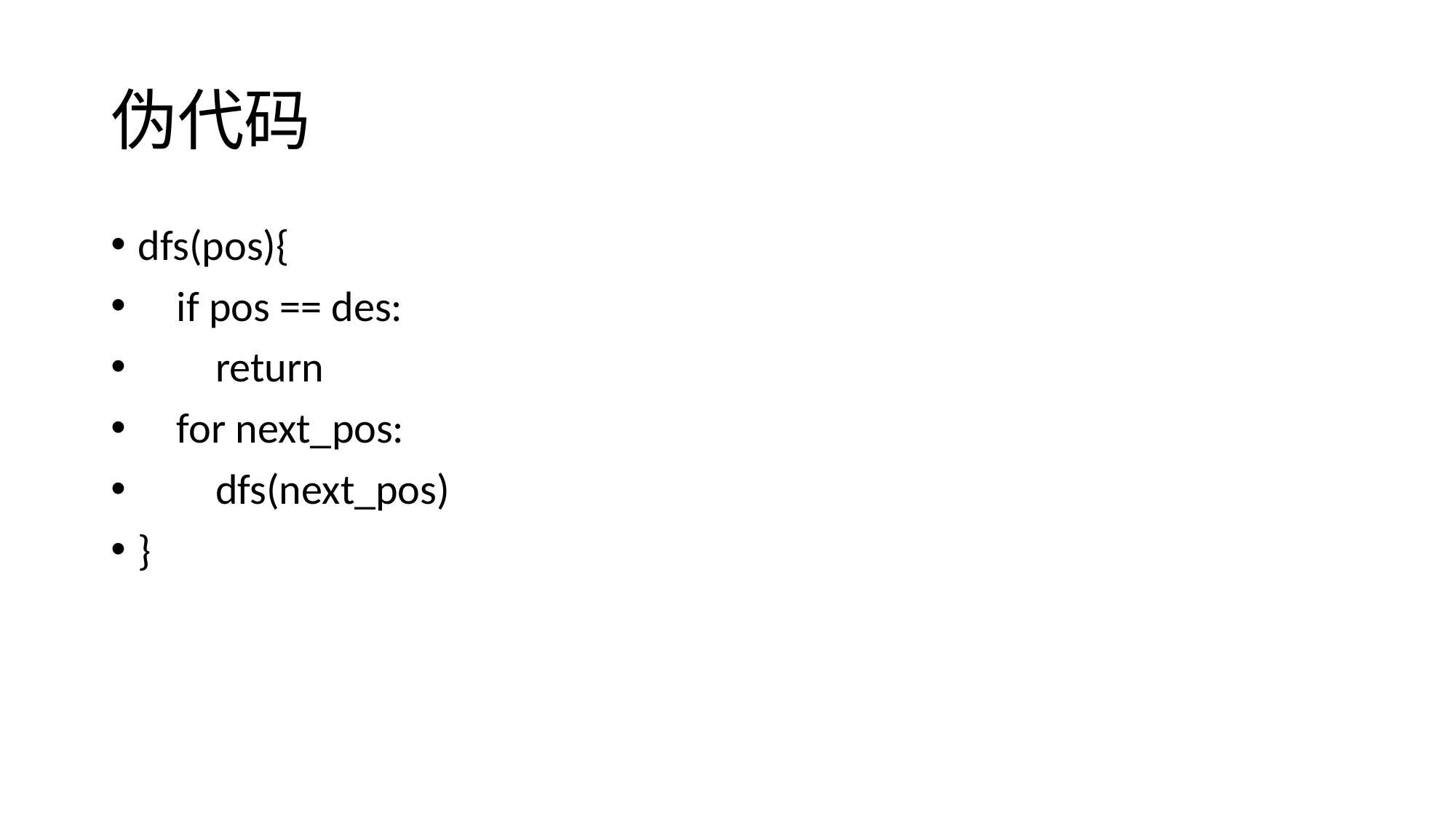

# 伪代码
dfs(pos){
    if pos == des:
        return
    for next_pos:
        dfs(next_pos)
}